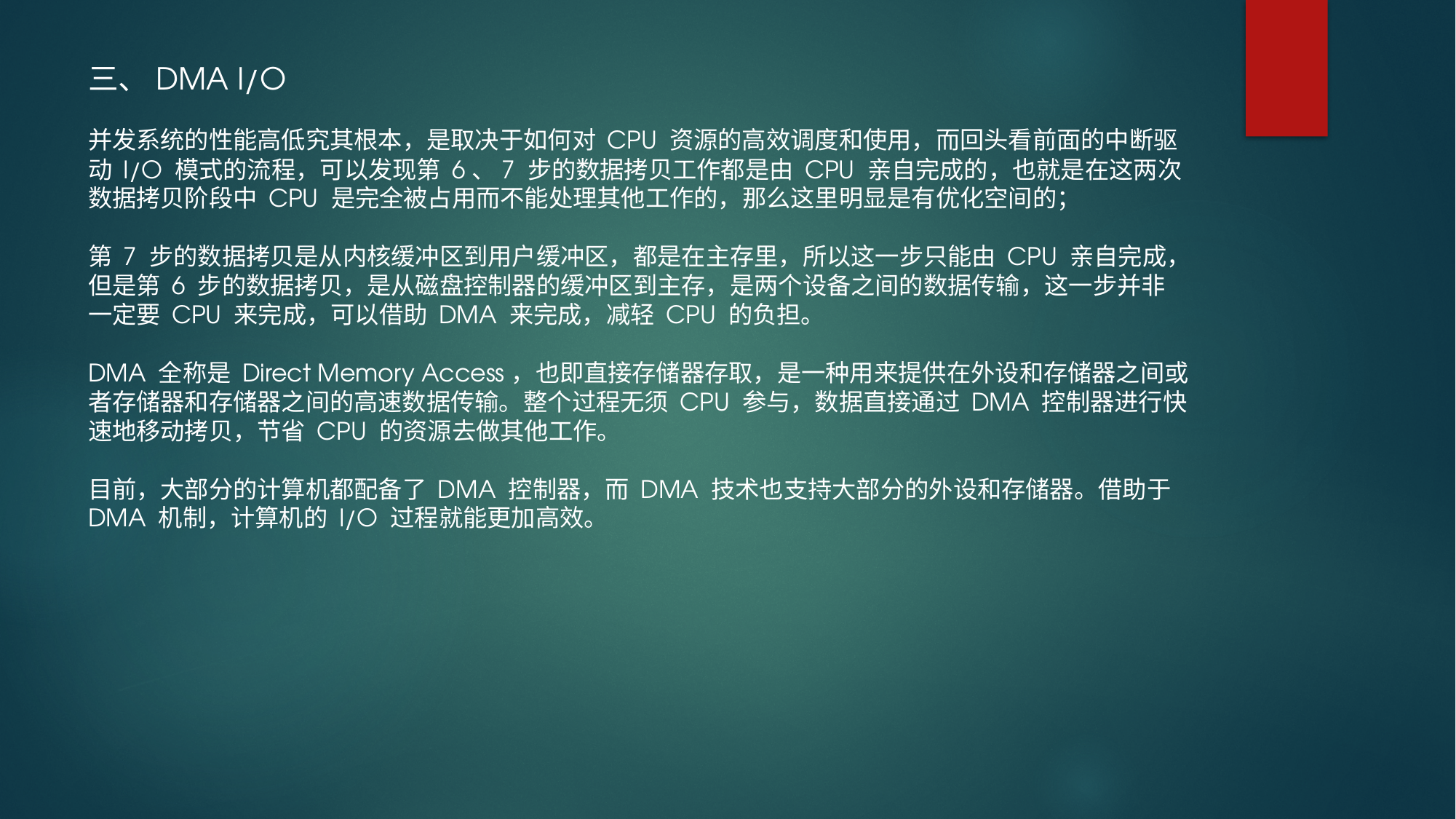

# 三、DMA I/O 并发系统的性能高低究其根本，是取决于如何对 CPU 资源的高效调度和使用，而回头看前面的中断驱动 I/O 模式的流程，可以发现第 6、7 步的数据拷贝工作都是由 CPU 亲自完成的，也就是在这两次数据拷贝阶段中 CPU 是完全被占用而不能处理其他工作的，那么这里明显是有优化空间的； 第 7 步的数据拷贝是从内核缓冲区到用户缓冲区，都是在主存里，所以这一步只能由 CPU 亲自完成，但是第 6 步的数据拷贝，是从磁盘控制器的缓冲区到主存，是两个设备之间的数据传输，这一步并非一定要 CPU 来完成，可以借助 DMA 来完成，减轻 CPU 的负担。 DMA 全称是 Direct Memory Access，也即直接存储器存取，是一种用来提供在外设和存储器之间或者存储器和存储器之间的高速数据传输。整个过程无须 CPU 参与，数据直接通过 DMA 控制器进行快速地移动拷贝，节省 CPU 的资源去做其他工作。 目前，大部分的计算机都配备了 DMA 控制器，而 DMA 技术也支持大部分的外设和存储器。借助于 DMA 机制，计算机的 I/O 过程就能更加高效。